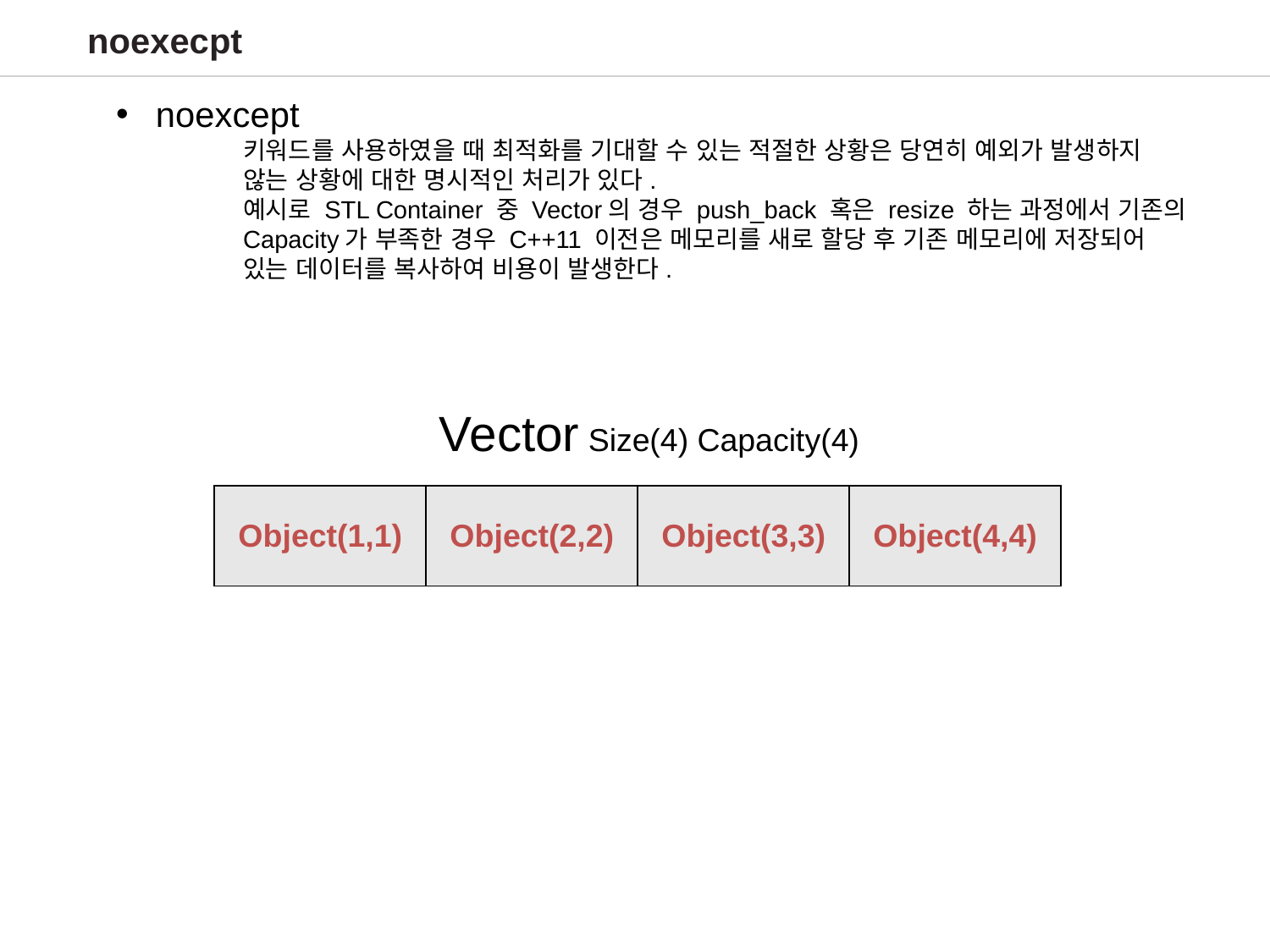

noexecpt
noexcept
	키워드를 사용하였을 때 최적화를 기대할 수 있는 적절한 상황은 당연히 예외가 발생하지
	않는 상황에 대한 명시적인 처리가 있다.
	예시로 STL Container 중 Vector의 경우 push_back 혹은 resize 하는 과정에서 기존의
	Capacity가 부족한 경우 C++11 이전은 메모리를 새로 할당 후 기존 메모리에 저장되어
	있는 데이터를 복사하여 비용이 발생한다.
Vector Size(4) Capacity(4)
| Object(1,1) | Object(2,2) | Object(3,3) | Object(4,4) |
| --- | --- | --- | --- |